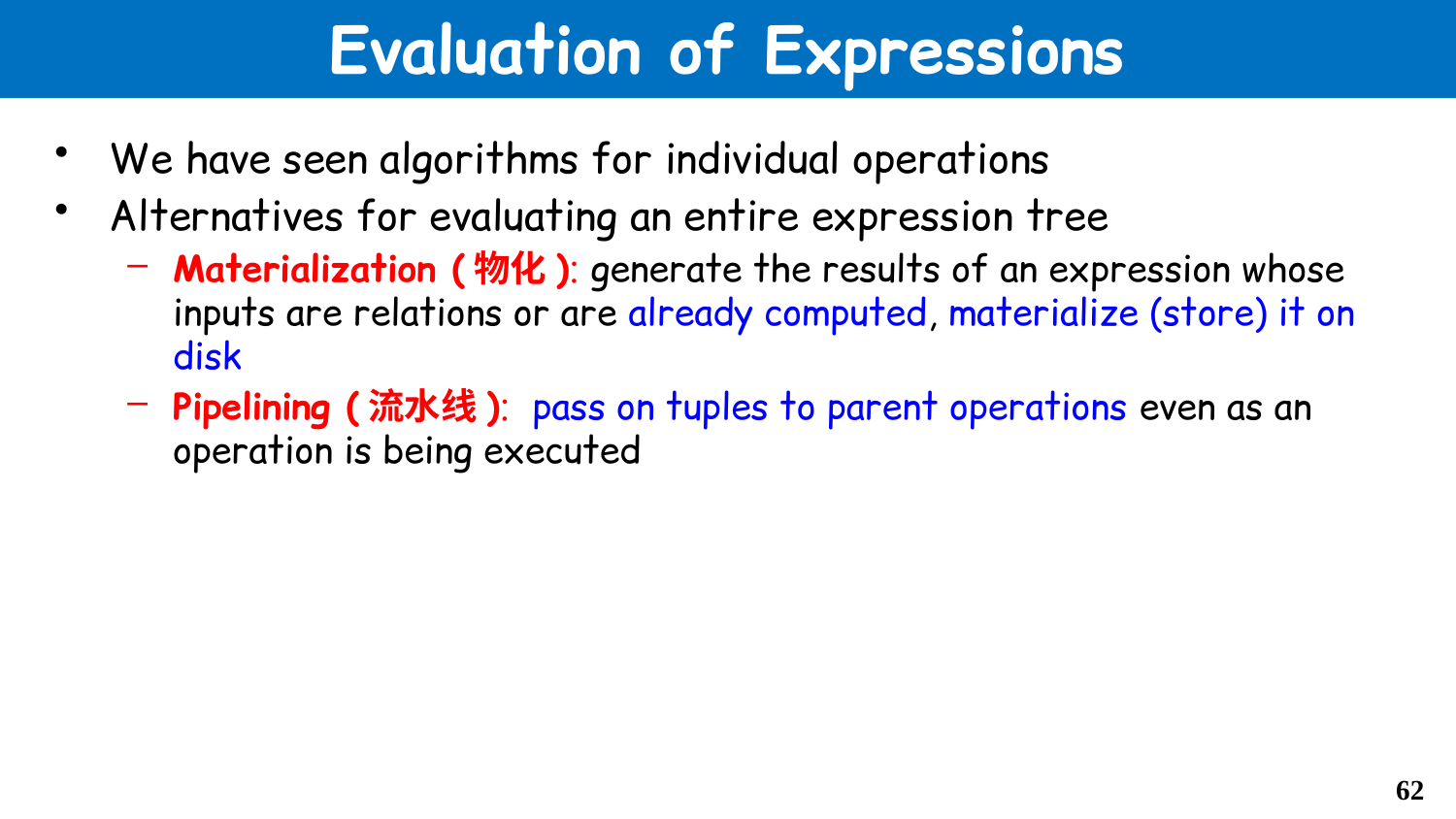

# Evaluation of Expressions
We have seen algorithms for individual operations
Alternatives for evaluating an entire expression tree
Materialization (物化): generate the results of an expression whose inputs are relations or are already computed, materialize (store) it on disk
Pipelining (流水线):  pass on tuples to parent operations even as an operation is being executed